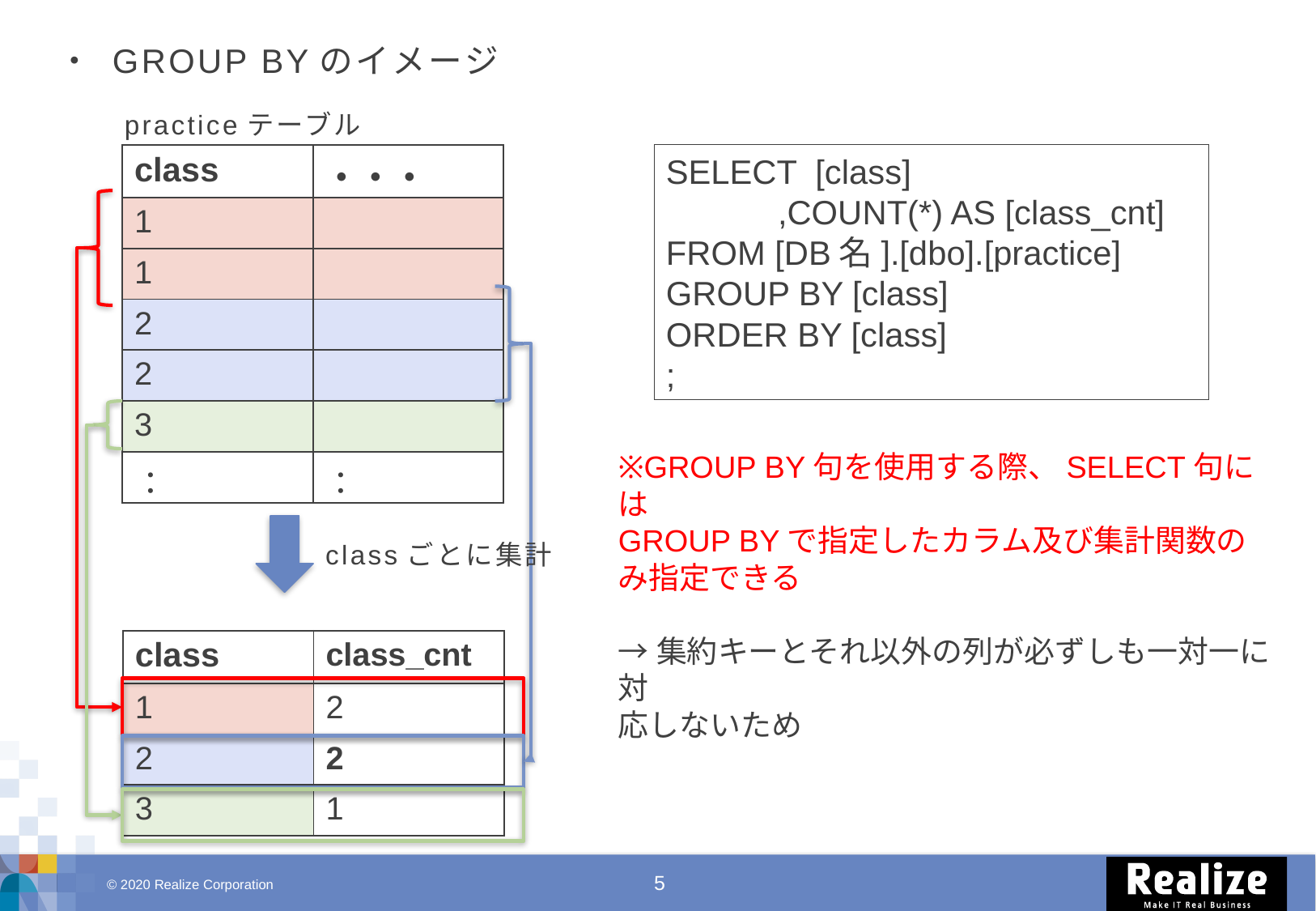

# ・ GROUP BYのイメージ
practiceテーブル
| class | ・・・ |
| --- | --- |
| 1 |  |
| 1 |  |
| 2 |  |
| 2 |  |
| 3 |  |
| ： | ： |
SELECT  [class]
            ,COUNT(*) AS [class_cnt]
FROM [DB名].[dbo].[practice]
GROUP BY [class]
ORDER BY [class]
;

※GROUP BY句を使用する際、SELECT句には
GROUP BYで指定したカラム及び集計関数のみ指定できる

→集約キーとそれ以外の列が必ずしも一対一に対
応しないため

classごとに集計
| class | class\_cnt |
| --- | --- |
| 1 | 2 |
| 2 | 2 |
| 3 | 1 |